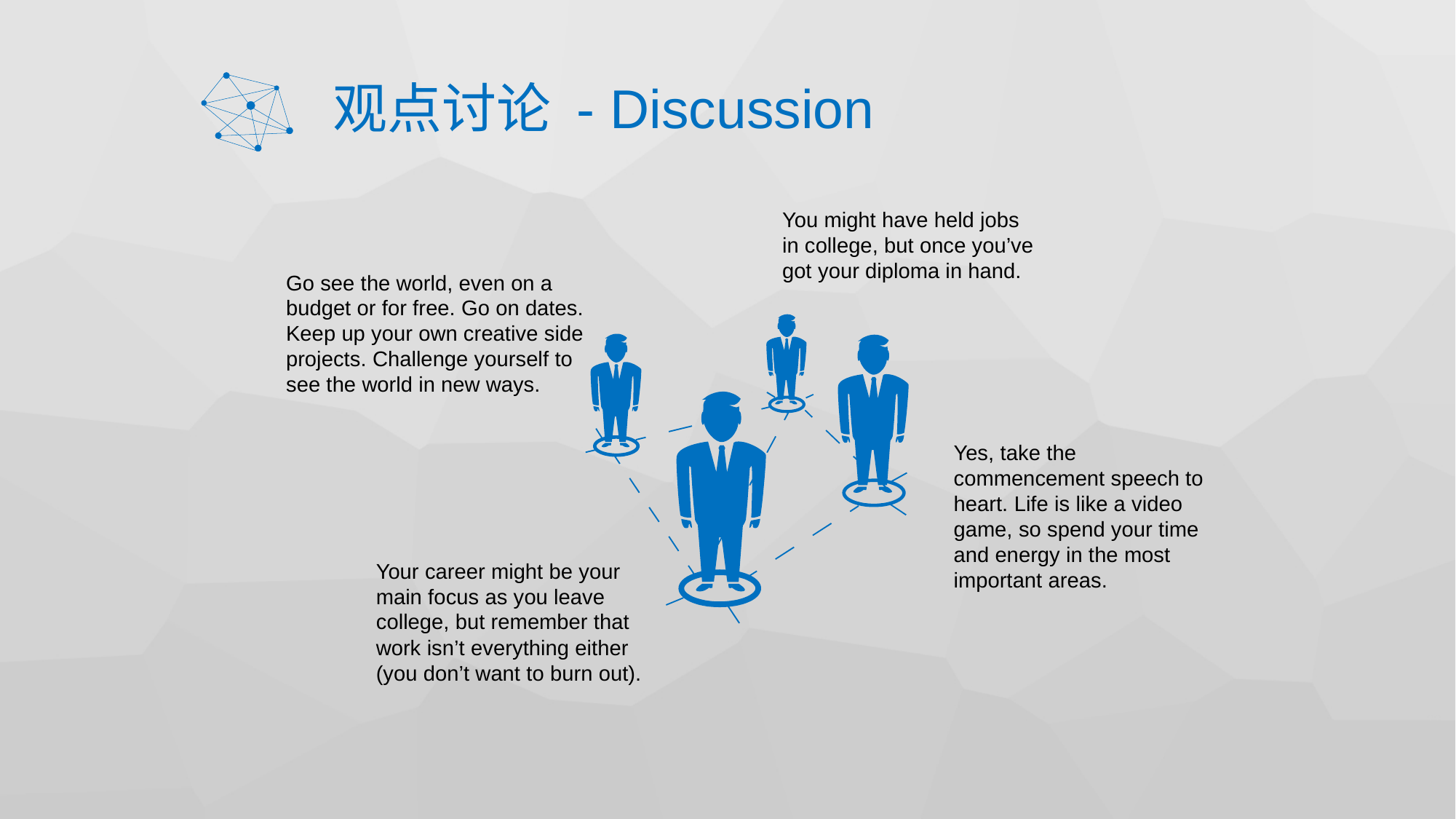

# 观点讨论 - Discussion
You might have held jobs in college, but once you’ve got your diploma in hand.
Go see the world, even on a budget or for free. Go on dates. Keep up your own creative side projects. Challenge yourself to see the world in new ways.

Yes, take the commencement speech to heart. Life is like a video game, so spend your time and energy in the most important areas.
Your career might be your main focus as you leave college, but remember that work isn’t everything either (you don’t want to burn out).